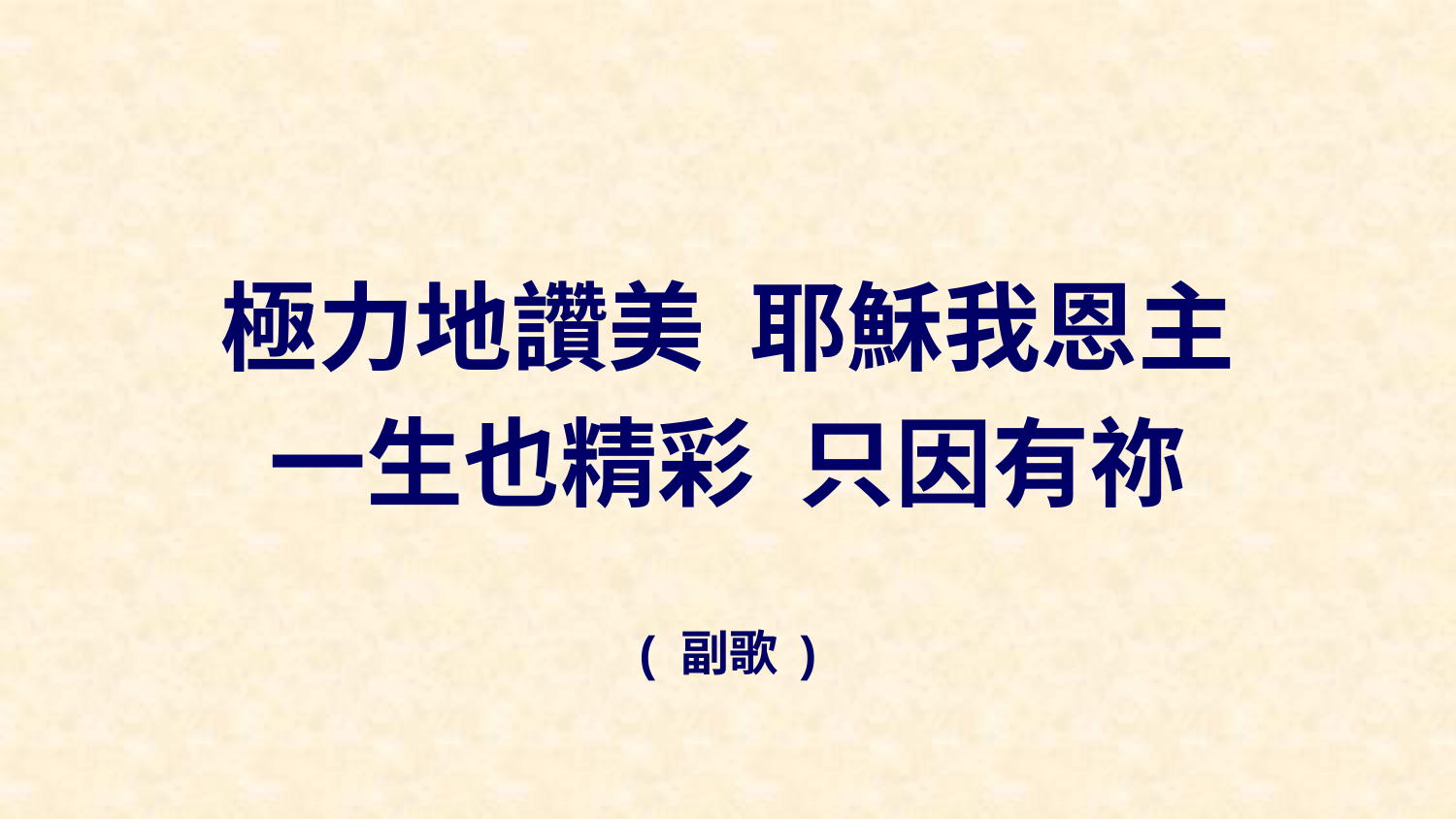

極力地讚美  耶穌我恩主
一生也精彩  只因有祢
( 副歌 )